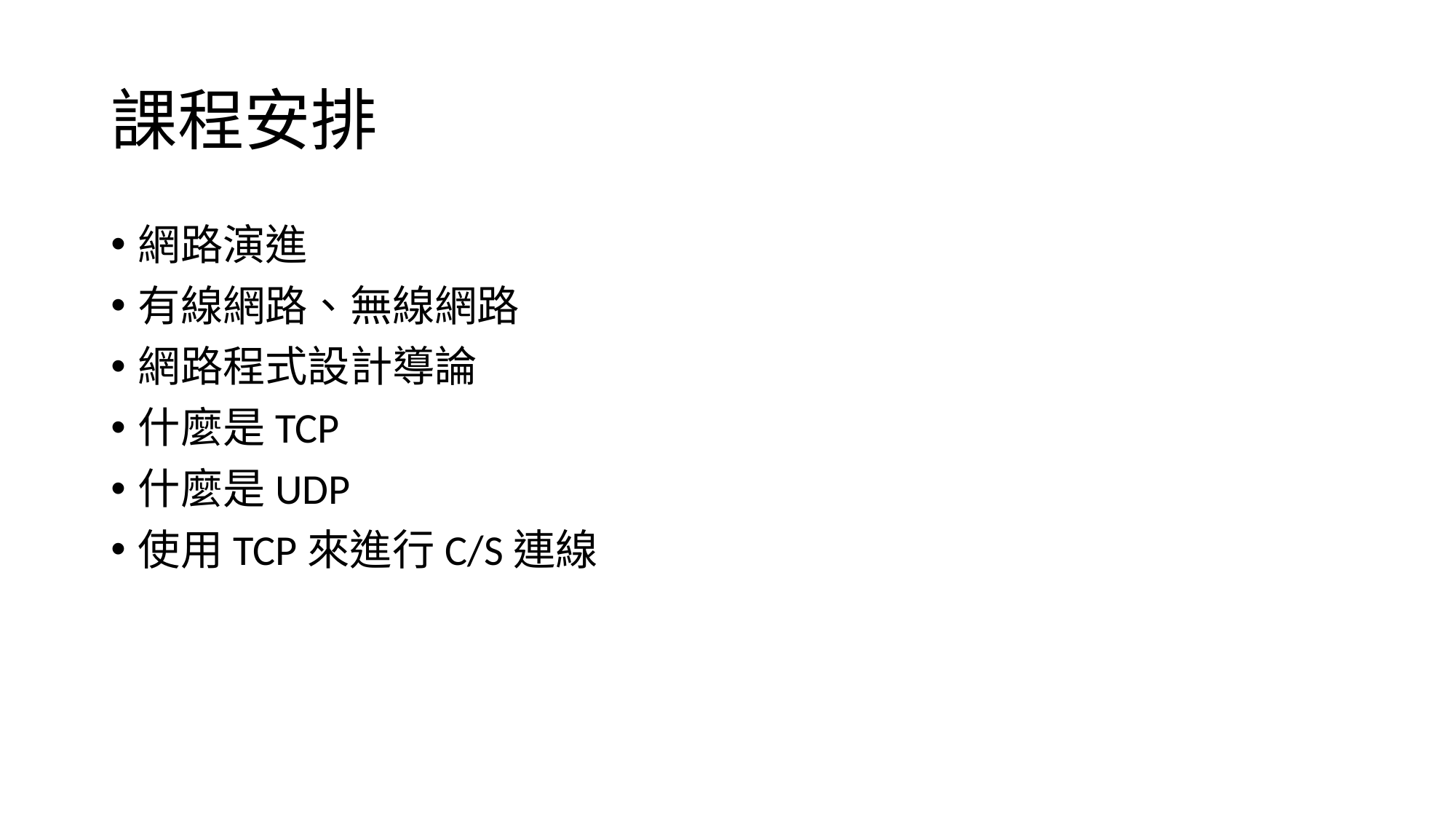

# 課程安排
網路演進
有線網路、無線網路
網路程式設計導論
什麼是TCP
什麼是UDP
使用TCP來進行C/S連線